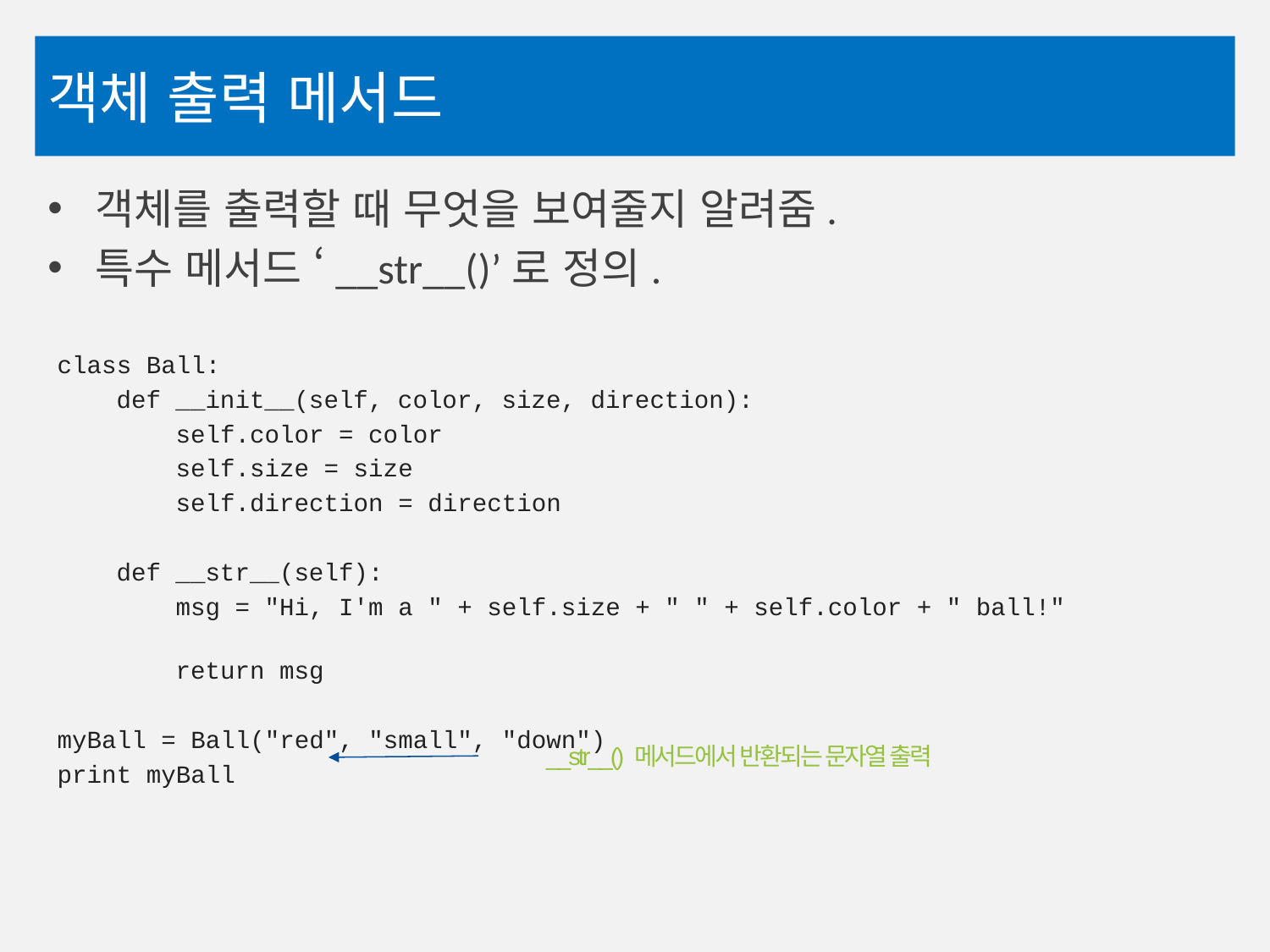

# 객체 출력 메서드
객체를 출력할 때 무엇을 보여줄지 알려줌.
특수 메서드 ‘__str__()’로 정의.

class Ball:
    def __init__(self, color, size, direction):
        self.color = color
        self.size = size
        self.direction = direction

    def __str__(self):
        msg = "Hi, I'm a " + self.size + " " + self.color + " ball!"
        return msg

myBall = Ball("red", "small", "down")
print myBall
__str__() 메서드에서 반환되는 문자열 출력